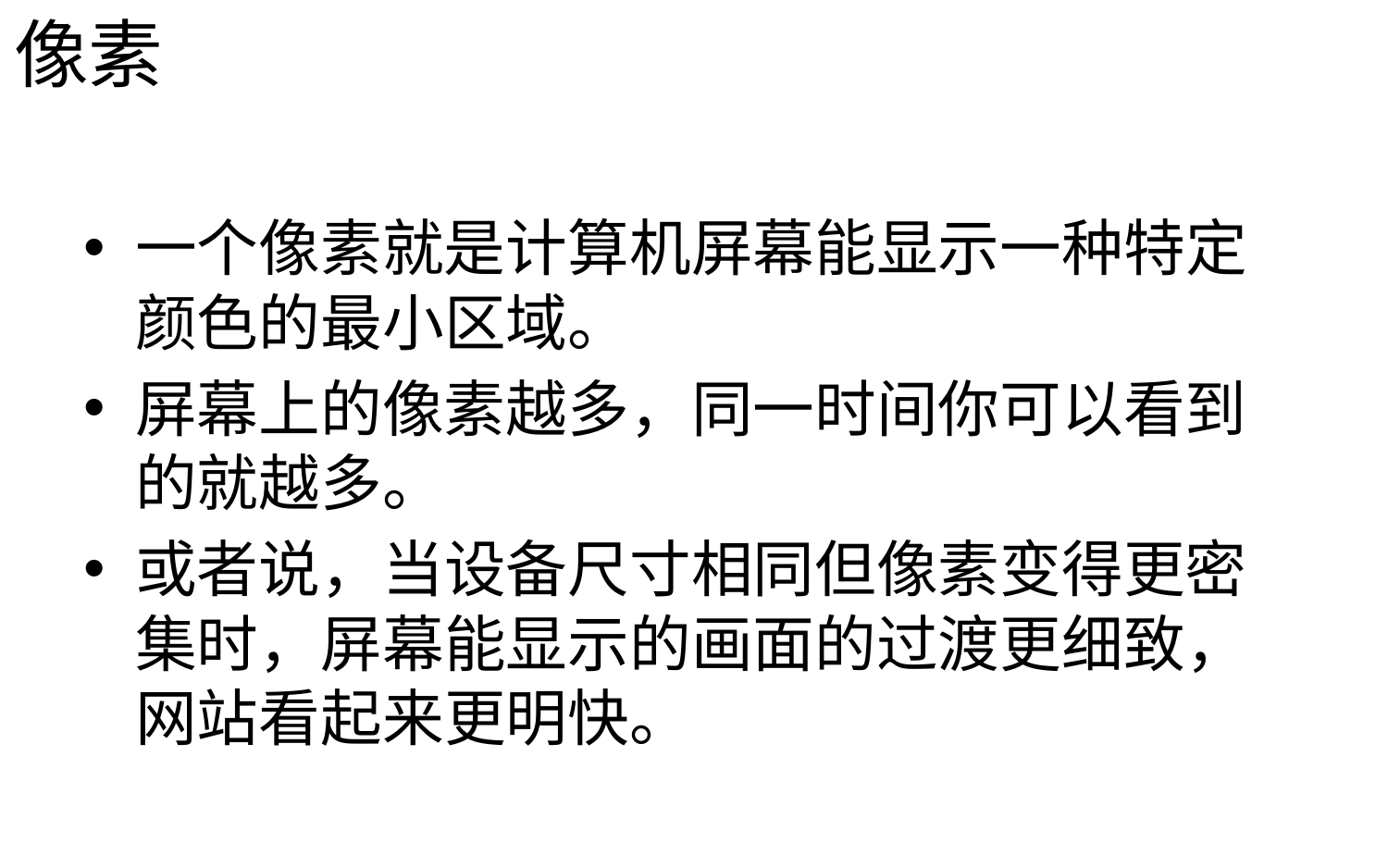

# 像素
一个像素就是计算机屏幕能显示一种特定颜色的最小区域。
屏幕上的像素越多，同一时间你可以看到的就越多。
或者说，当设备尺寸相同但像素变得更密集时，屏幕能显示的画面的过渡更细致，网站看起来更明快。